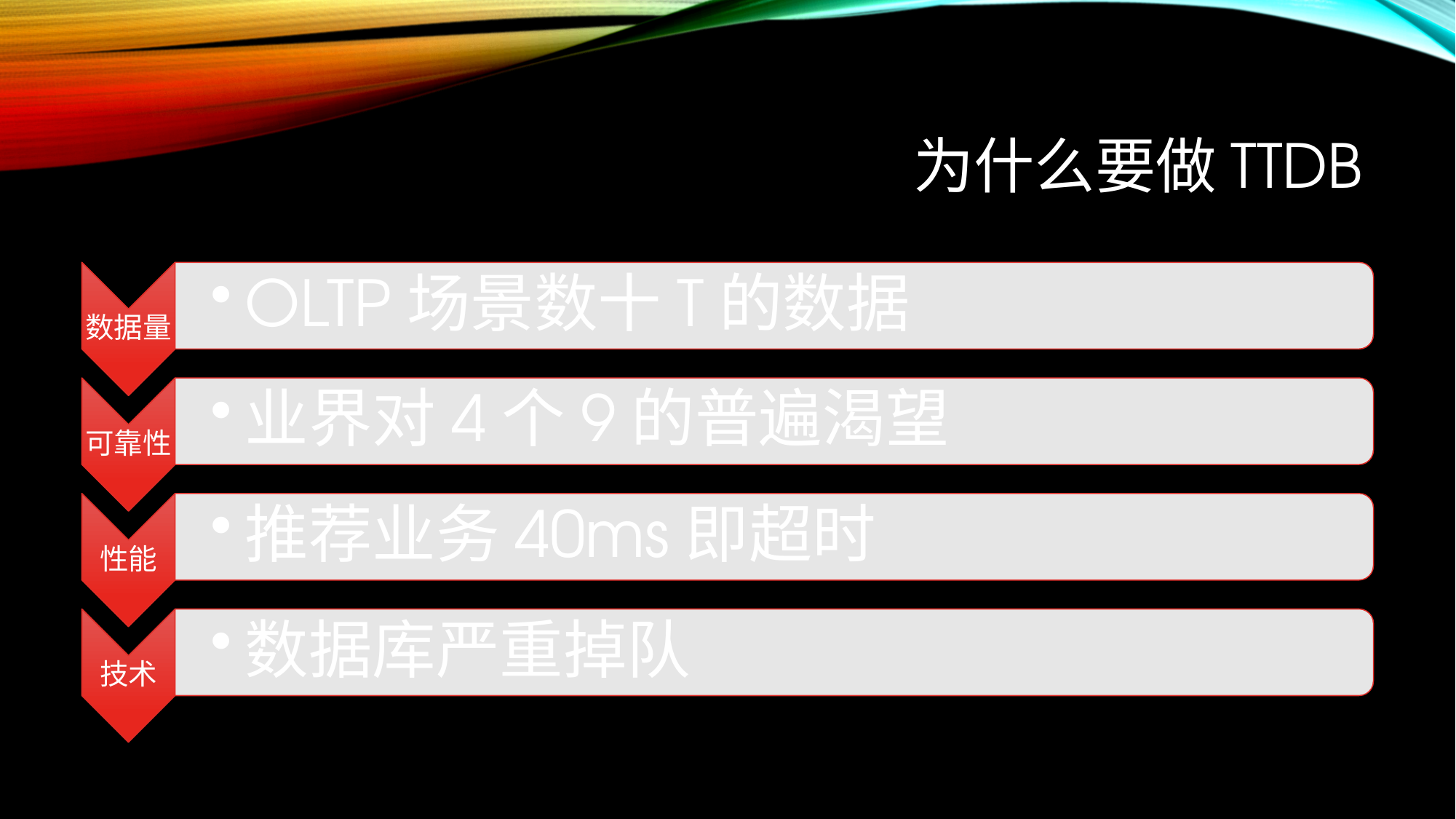

# 为什么要做TTDB
数据量
OLTP场景数十T的数据
可靠性
业界对4个9的普遍渴望
性能
推荐业务40ms即超时
技术
数据库严重掉队